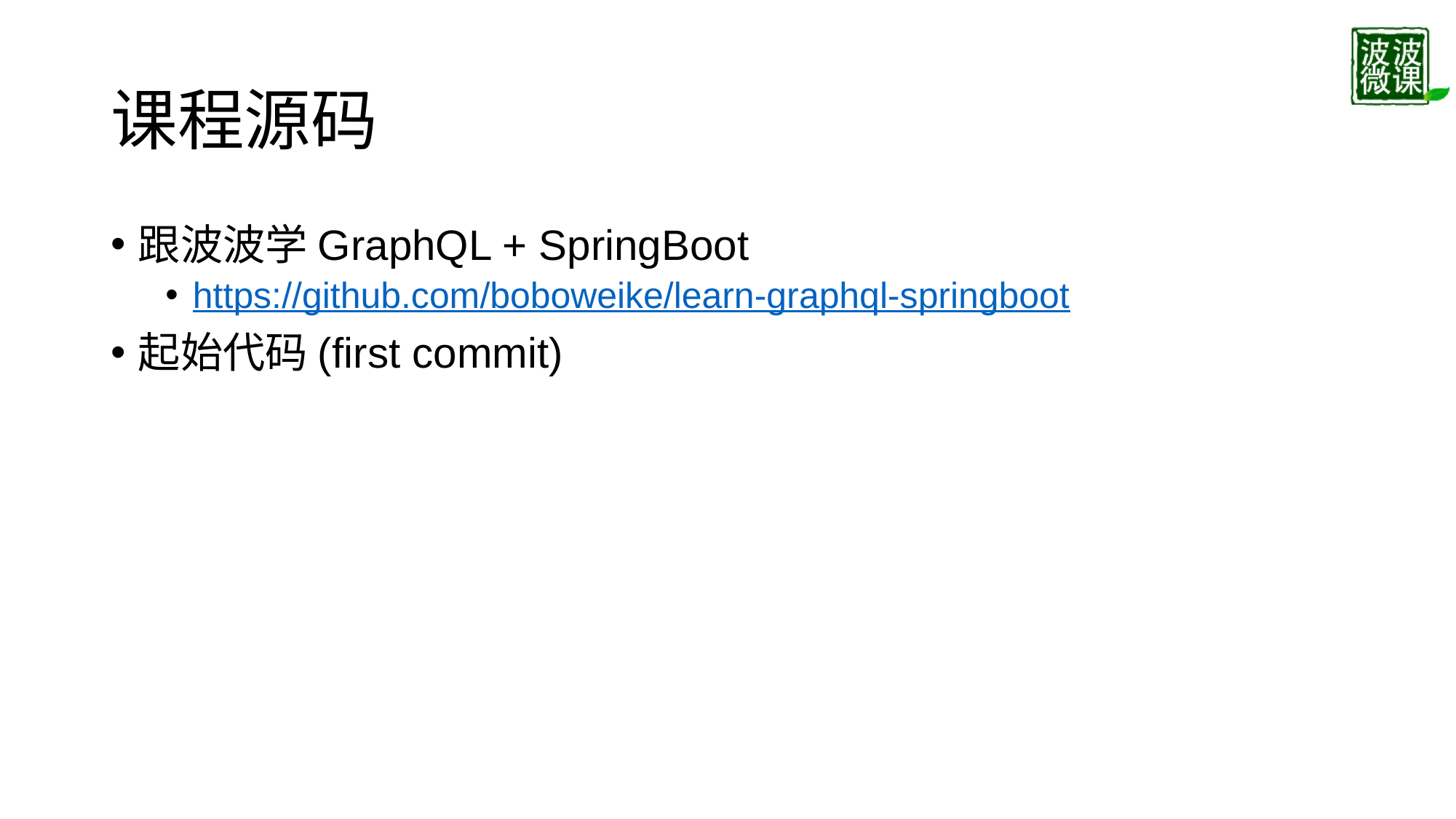

# 课程源码
跟波波学GraphQL + SpringBoot
https://github.com/boboweike/learn-graphql-springboot
起始代码(first commit)